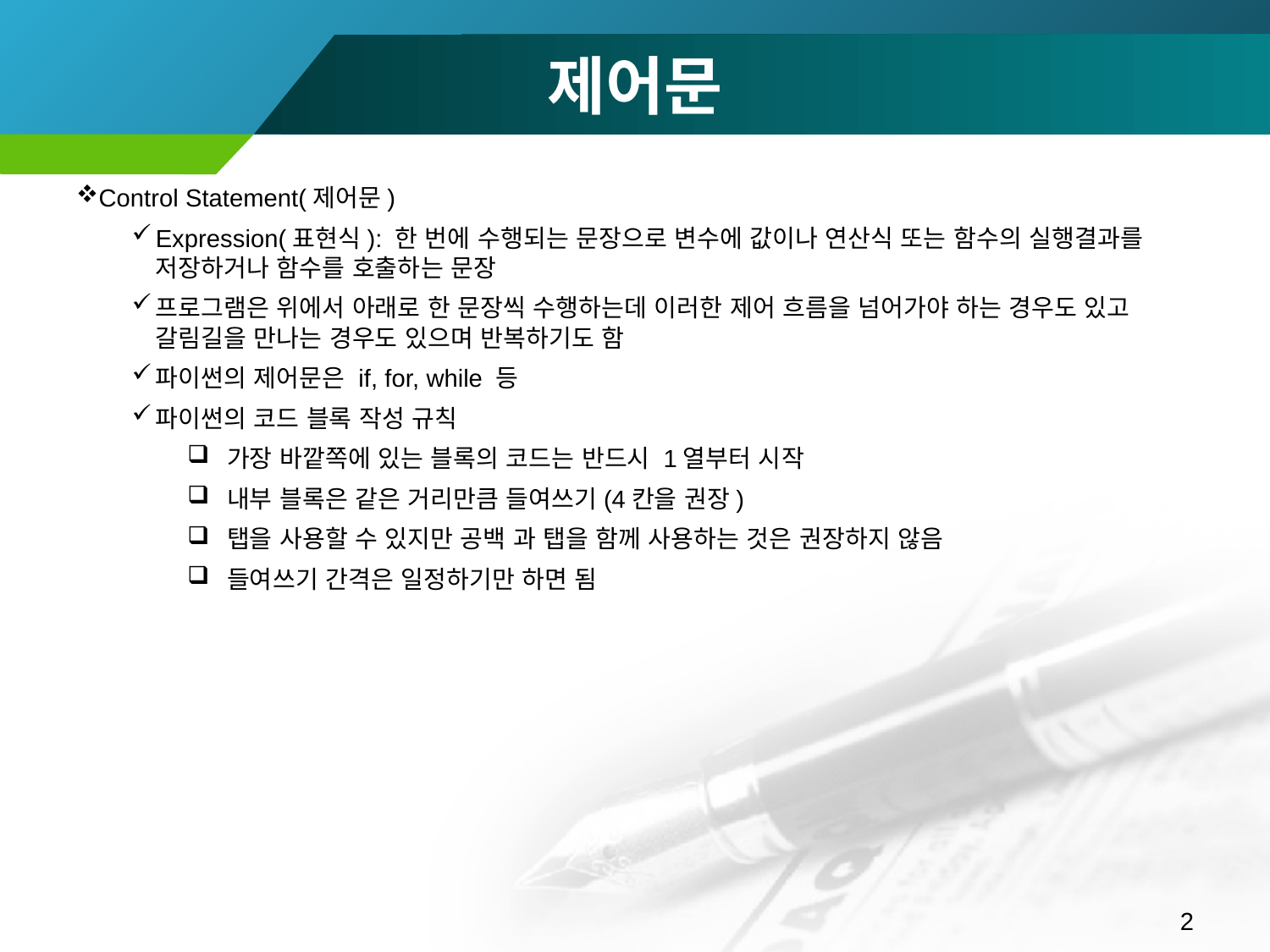

# 제어문
Control Statement(제어문)
Expression(표현식): 한 번에 수행되는 문장으로 변수에 값이나 연산식 또는 함수의 실행결과를 저장하거나 함수를 호출하는 문장
프로그램은 위에서 아래로 한 문장씩 수행하는데 이러한 제어 흐름을 넘어가야 하는 경우도 있고 갈림길을 만나는 경우도 있으며 반복하기도 함
파이썬의 제어문은 if, for, while 등
파이썬의 코드 블록 작성 규칙
가장 바깥쪽에 있는 블록의 코드는 반드시 1열부터 시작
내부 블록은 같은 거리만큼 들여쓰기(4칸을 권장)
탭을 사용할 수 있지만 공백 과 탭을 함께 사용하는 것은 권장하지 않음
들여쓰기 간격은 일정하기만 하면 됨
2